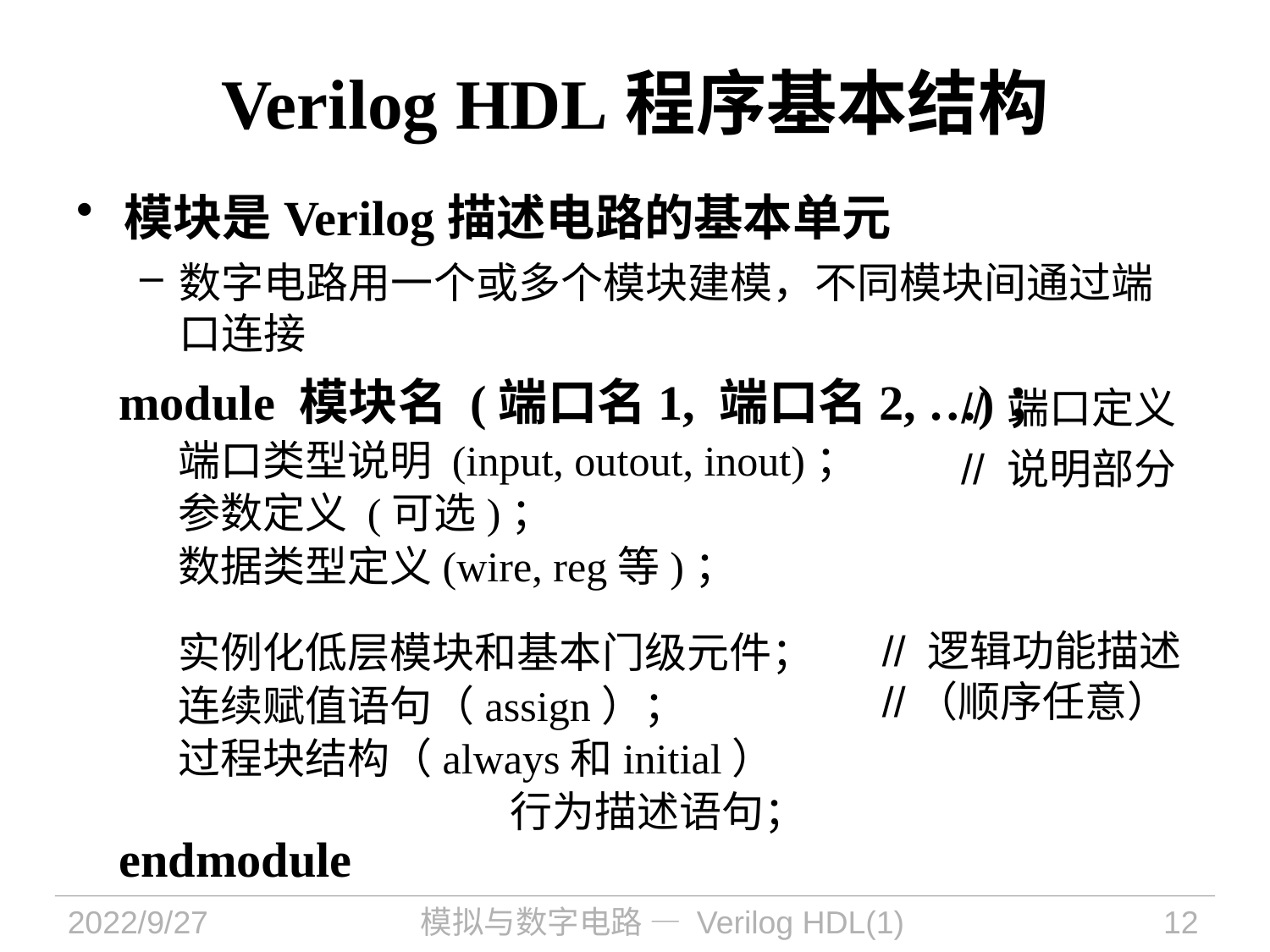

# Verilog HDL程序基本结构
模块是Verilog描述电路的基本单元
数字电路用一个或多个模块建模，不同模块间通过端口连接
   module 模块名 (端口名1, 端口名2, …)；
   端口类型说明 (input, outout, inout)；
   参数定义 (可选)；
   数据类型定义(wire, reg等)；

   实例化低层模块和基本门级元件；
   连续赋值语句（assign）；
   过程块结构（always和initial）
			       行为描述语句；
   endmodule
// 端口定义
// 说明部分
// 逻辑功能描述
//（顺序任意）
2022/9/27
模拟与数字电路 — Verilog HDL(1)
12